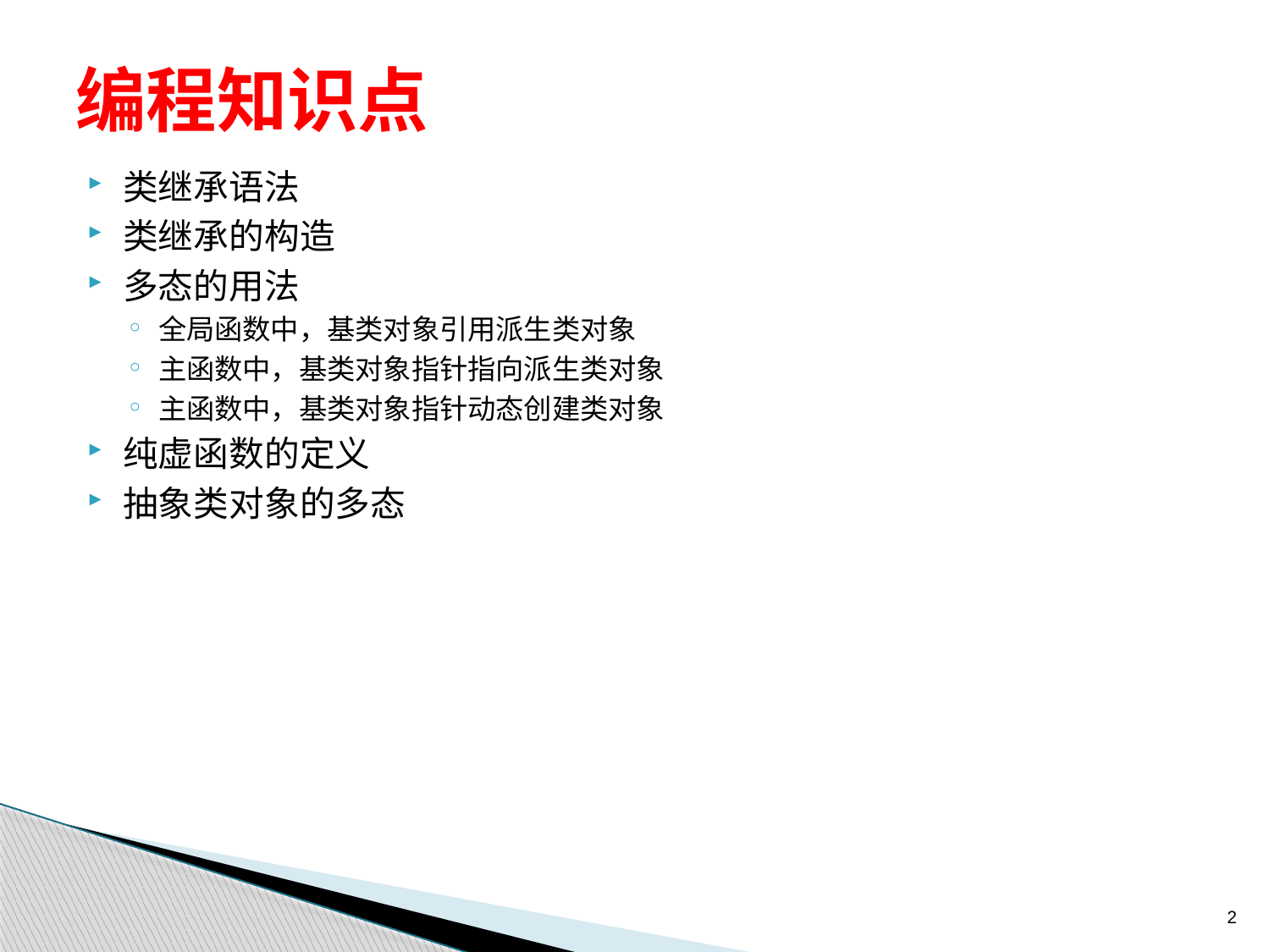

# 编程知识点
类继承语法
类继承的构造
多态的用法
全局函数中，基类对象引用派生类对象
主函数中，基类对象指针指向派生类对象
主函数中，基类对象指针动态创建类对象
纯虚函数的定义
抽象类对象的多态

2